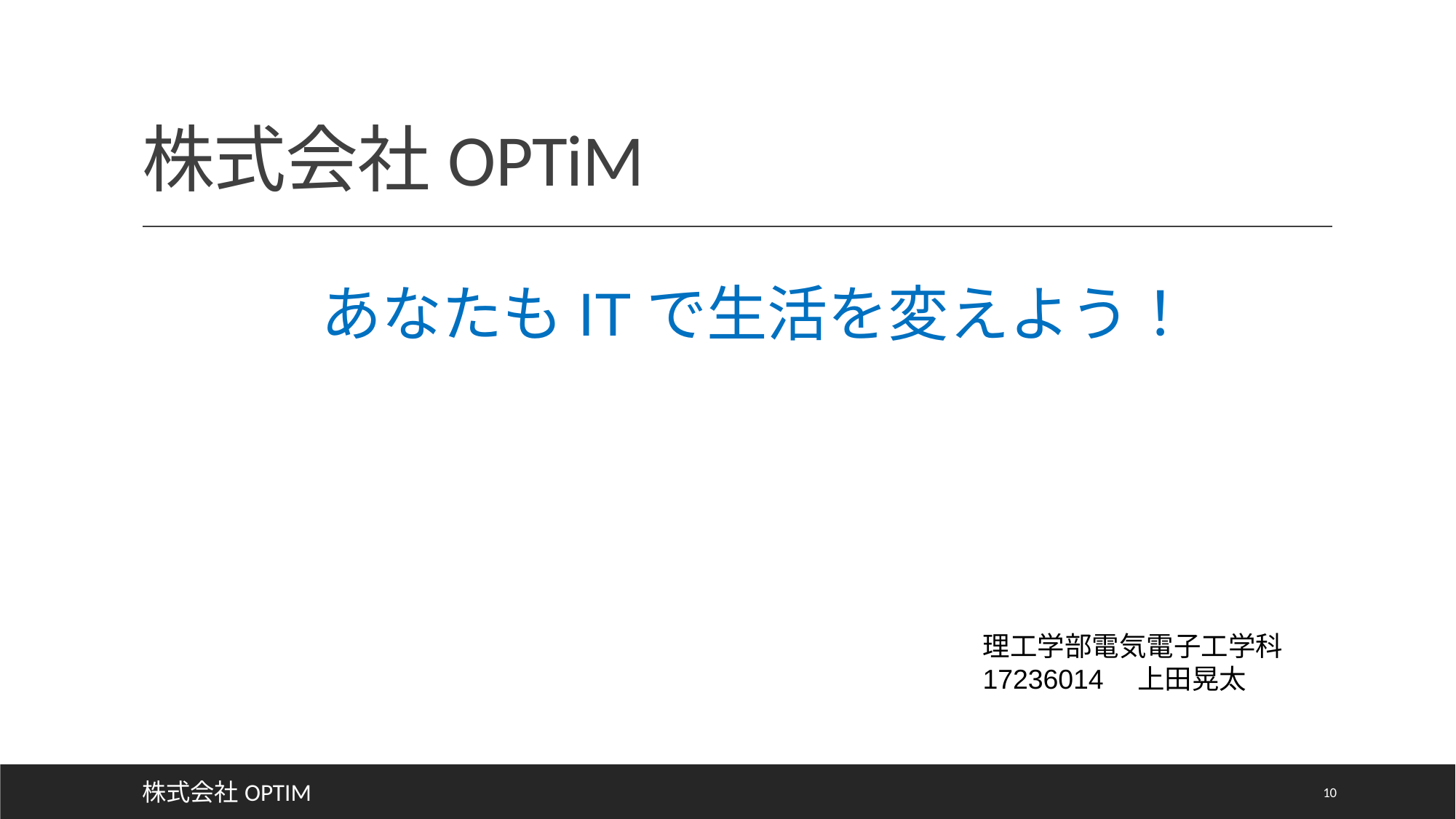

# 株式会社OPTiM

あなたもITで生活を変えよう！

理工学部電気電子工学科
17236014　上田晃太
株式会社OPTiM
10